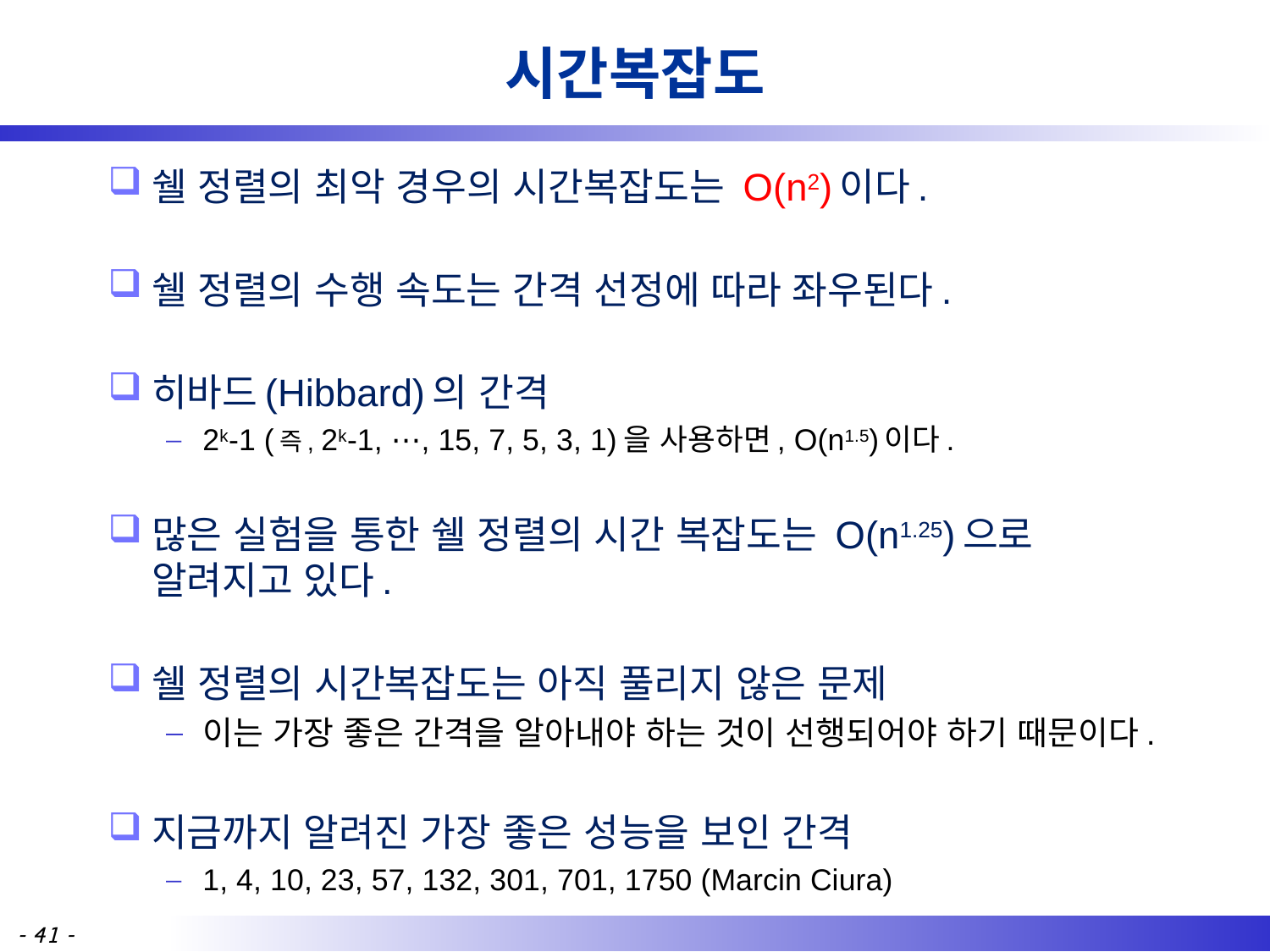

# 시간복잡도
쉘 정렬의 최악 경우의 시간복잡도는 O(n2)이다.

쉘 정렬의 수행 속도는 간격 선정에 따라 좌우된다.

히바드(Hibbard)의 간격
2k-1 (즉, 2k-1, ⋯, 15, 7, 5, 3, 1)을 사용하면, O(n1.5)이다.

많은 실험을 통한 쉘 정렬의 시간 복잡도는 O(n1.25)으로 알려지고 있다.

쉘 정렬의 시간복잡도는 아직 풀리지 않은 문제
이는 가장 좋은 간격을 알아내야 하는 것이 선행되어야 하기 때문이다.

지금까지 알려진 가장 좋은 성능을 보인 간격
1, 4, 10, 23, 57, 132, 301, 701, 1750 (Marcin Ciura)
- 41 -